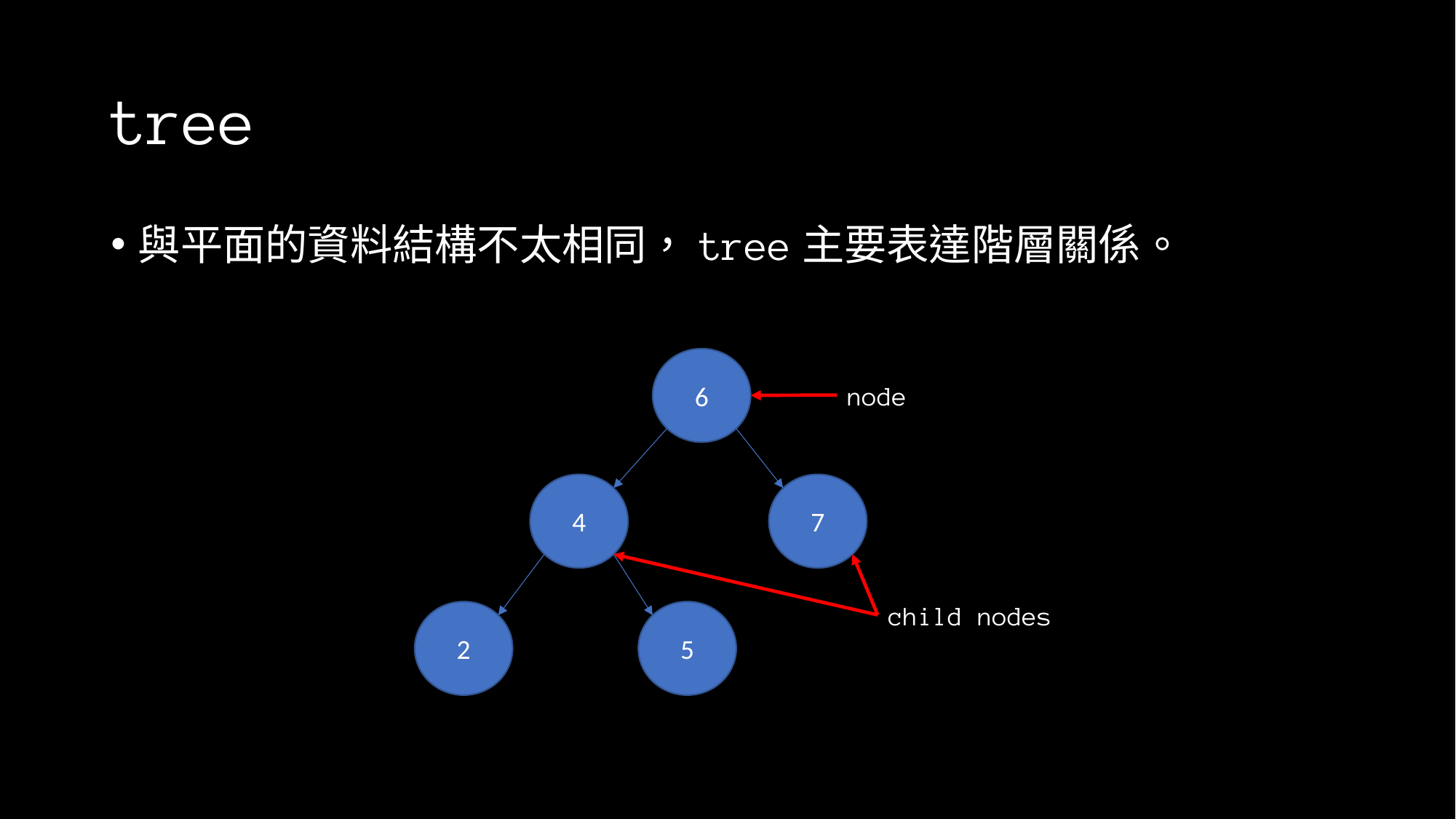

# tree
與平面的資料結構不太相同，tree主要表達階層關係。
6
node
4
7
child nodes
2
5